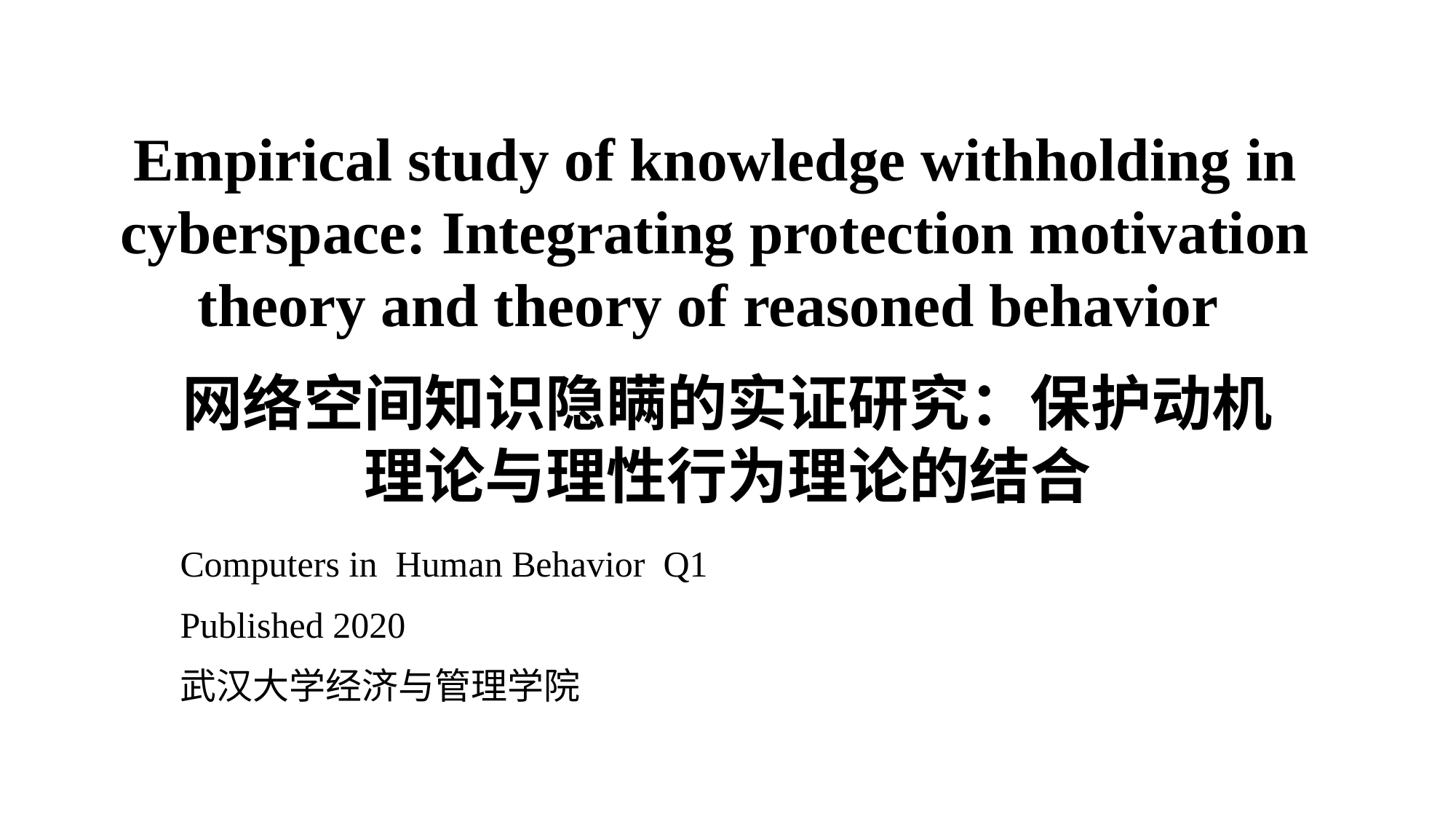

Empirical study of knowledge withholding in cyberspace: Integrating protection motivation theory and theory of reasoned behavior
网络空间知识隐瞒的实证研究：保护动机理论与理性行为理论的结合
Computers in  Human Behavior  Q1
Published 2020
武汉大学经济与管理学院

26